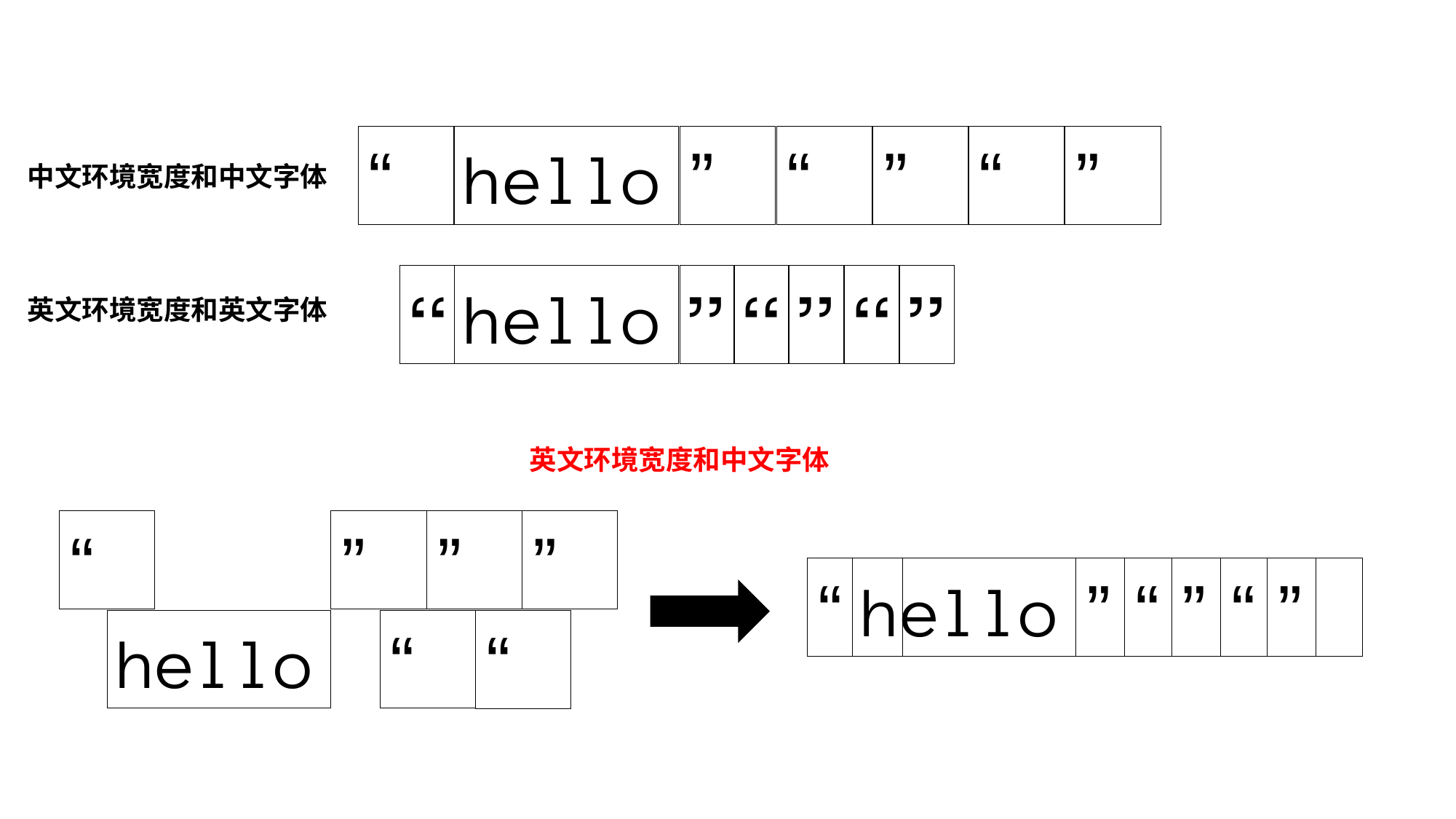

“
”
“
”
”
“
hello
中文环境宽度和中文字体
”
”
“
“
”
“
hello
英文环境宽度和英文字体
英文环境宽度和中文字体
”
”
”
“
hello
“
“
”
“
”
“
”
hello
“